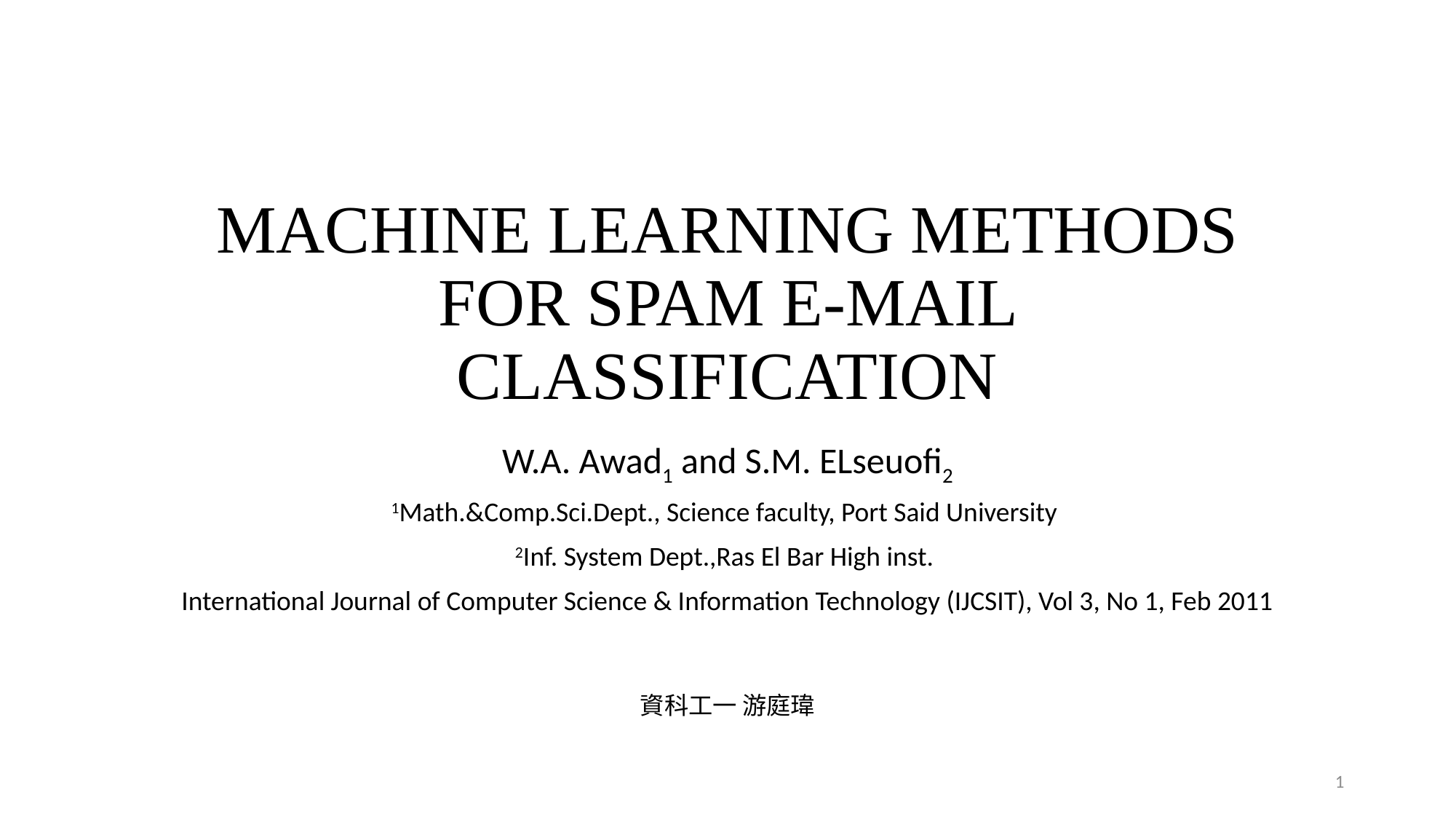

# MACHINE LEARNING METHODS FOR SPAM E-MAIL CLASSIFICATION
W.A. Awad1 and S.M. ELseuofi2
1Math.&Comp.Sci.Dept., Science faculty, Port Said University
2Inf. System Dept.,Ras El Bar High inst.
International Journal of Computer Science & Information Technology (IJCSIT), Vol 3, No 1, Feb 2011
資科工一 游庭瑋
1